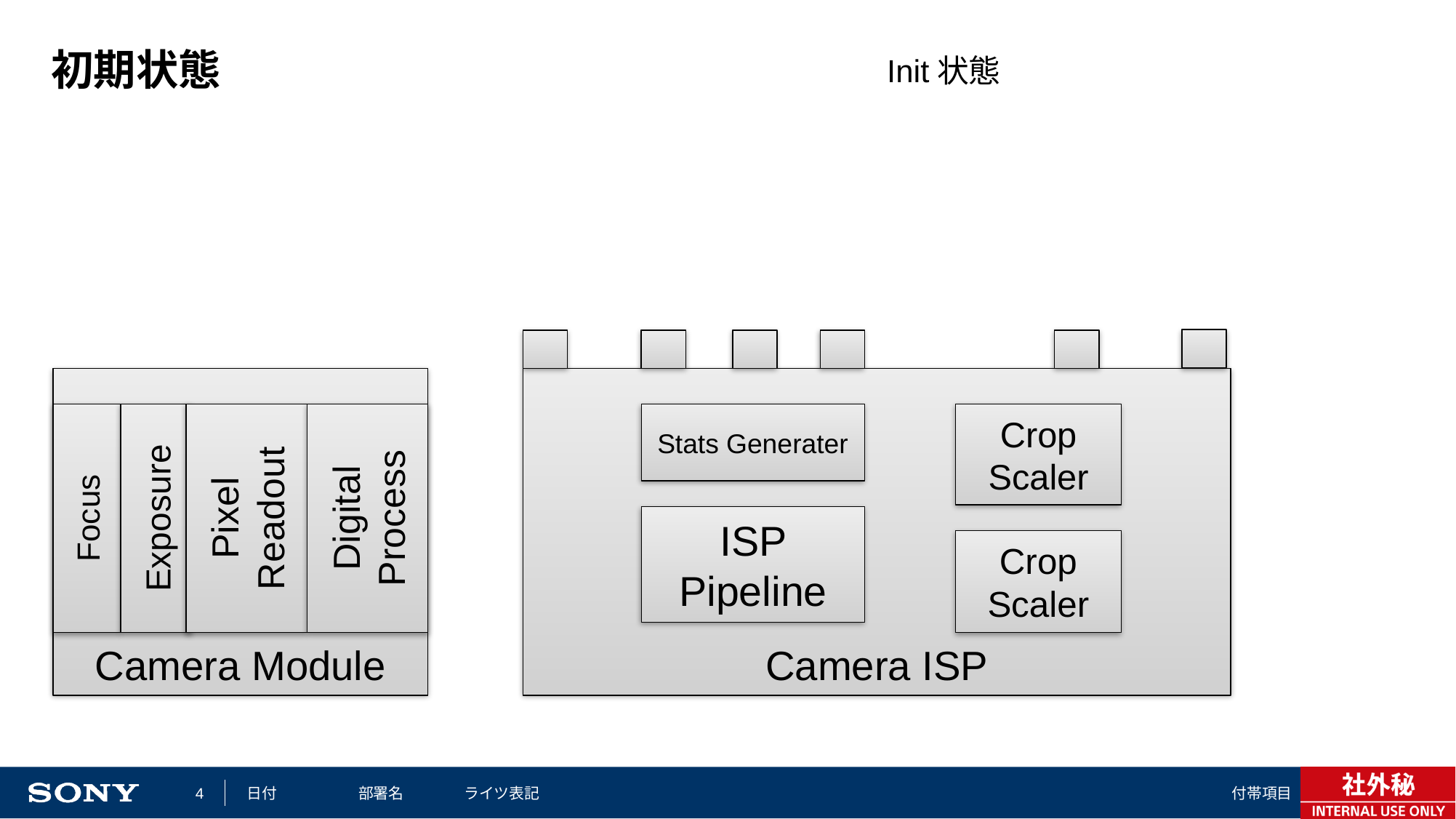

# 初期状態
Init状態

Camera ISP
Camera Module
Crop
Scaler
Digital Process
Focus
Exposure
Pixel Readout
Stats Generater
ISP Pipeline
Crop
Scaler